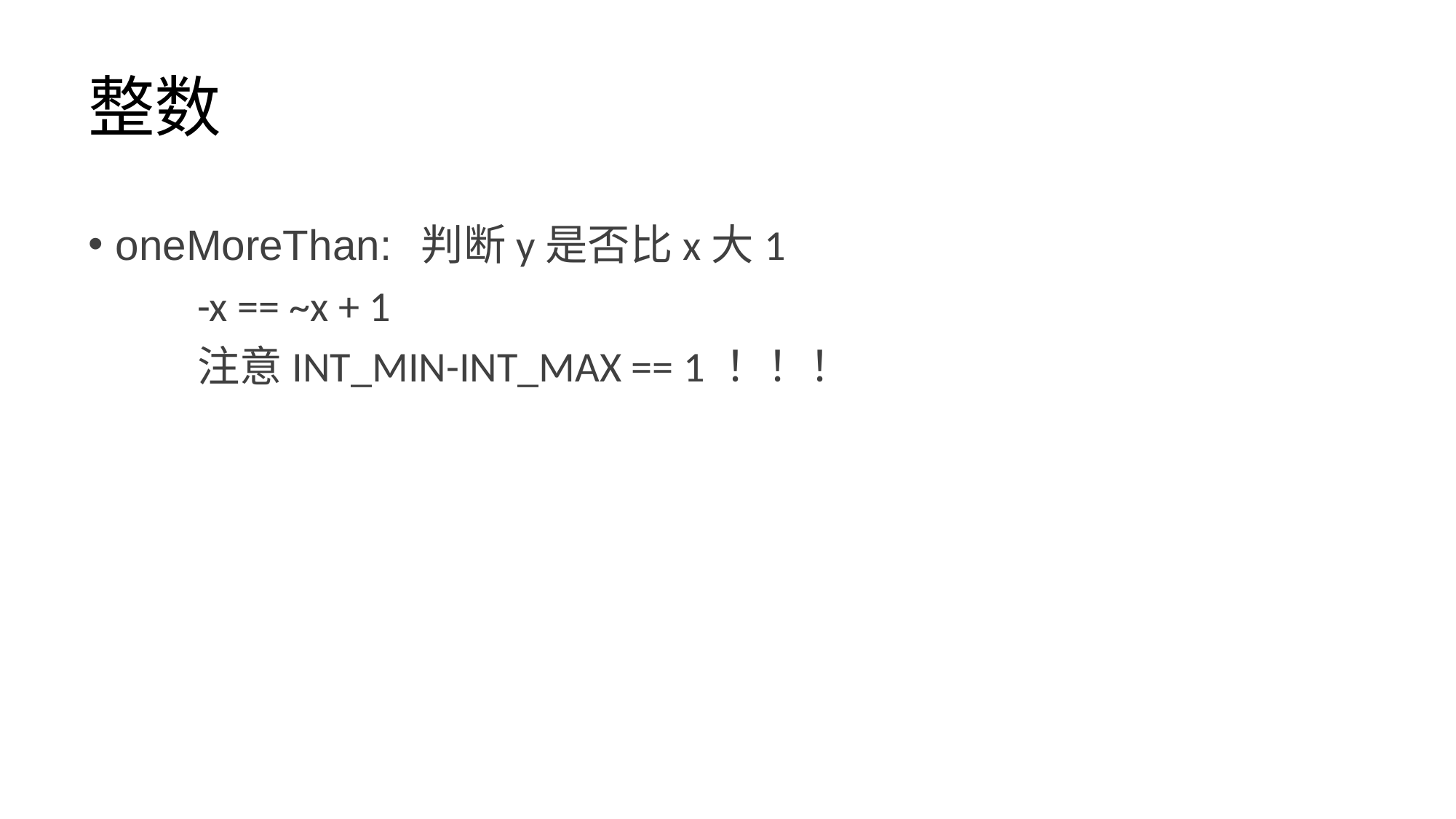

# 整数
oneMoreThan:  判断y是否比x大1
	-x == ~x + 1
	注意INT_MIN-INT_MAX == 1 ！！！